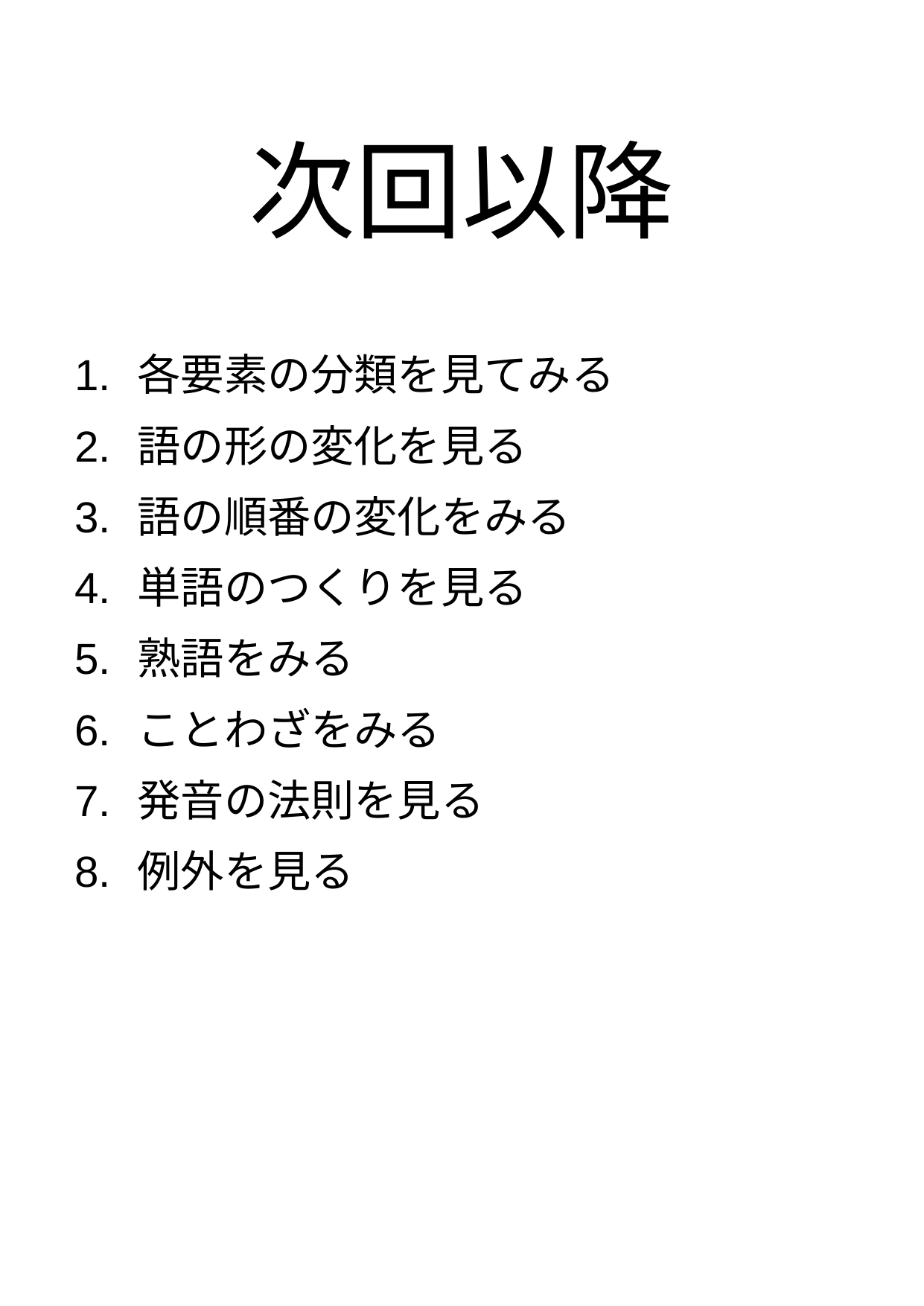

# 次回以降
各要素の分類を見てみる
語の形の変化を見る
語の順番の変化をみる
単語のつくりを見る
熟語をみる
ことわざをみる
発音の法則を見る
例外を見る